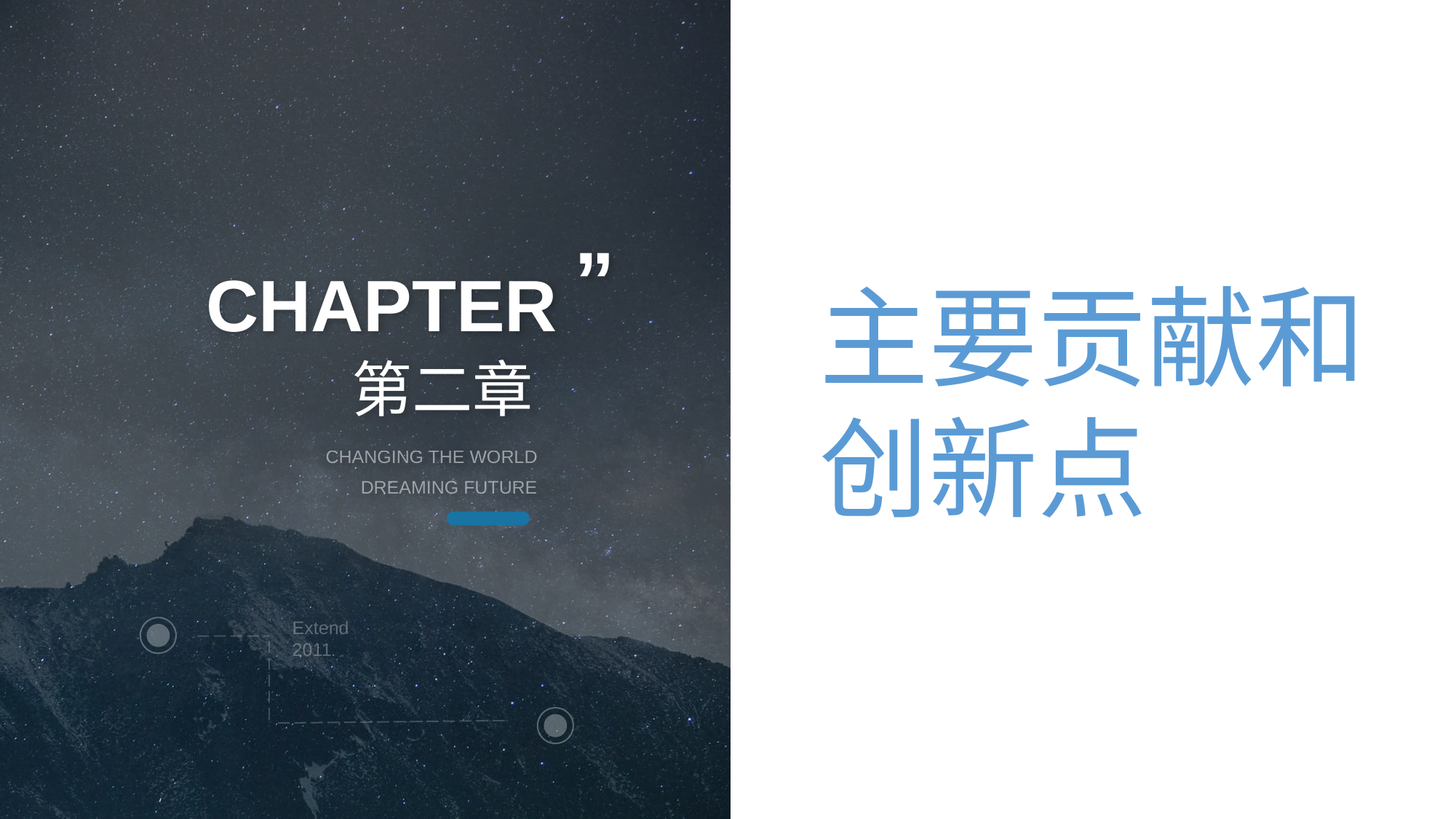

“
CHAPTER
第二章
CHANGING THE WORLD
DREAMING FUTURE

主要贡献和创新点
Extend
2011